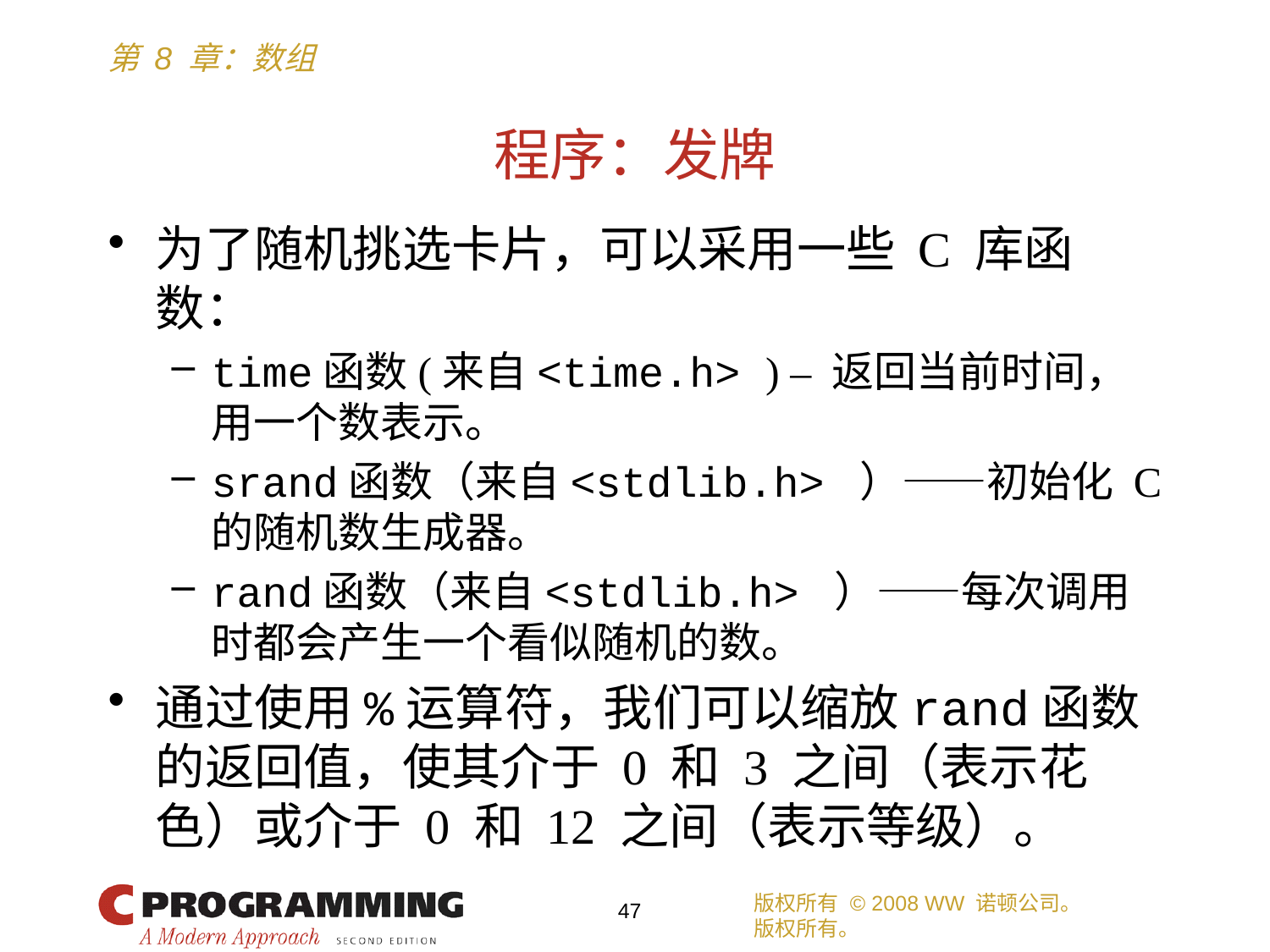

# 程序：发牌
为了随机挑选卡片，可以采用一些 C 库函数：
time函数(来自<time.h> ) – 返回当前时间，用一个数表示。
srand函数（来自<stdlib.h> ）——初始化 C 的随机数生成器。
rand函数（来自<stdlib.h> ）——每次调用时都会产生一个看似随机的数。
通过使用%运算符，我们可以缩放rand函数的返回值，使其介于 0 和 3 之间（表示花色）或介于 0 和 12 之间（表示等级）。
版权所有 © 2008 WW 诺顿公司。
版权所有。
47